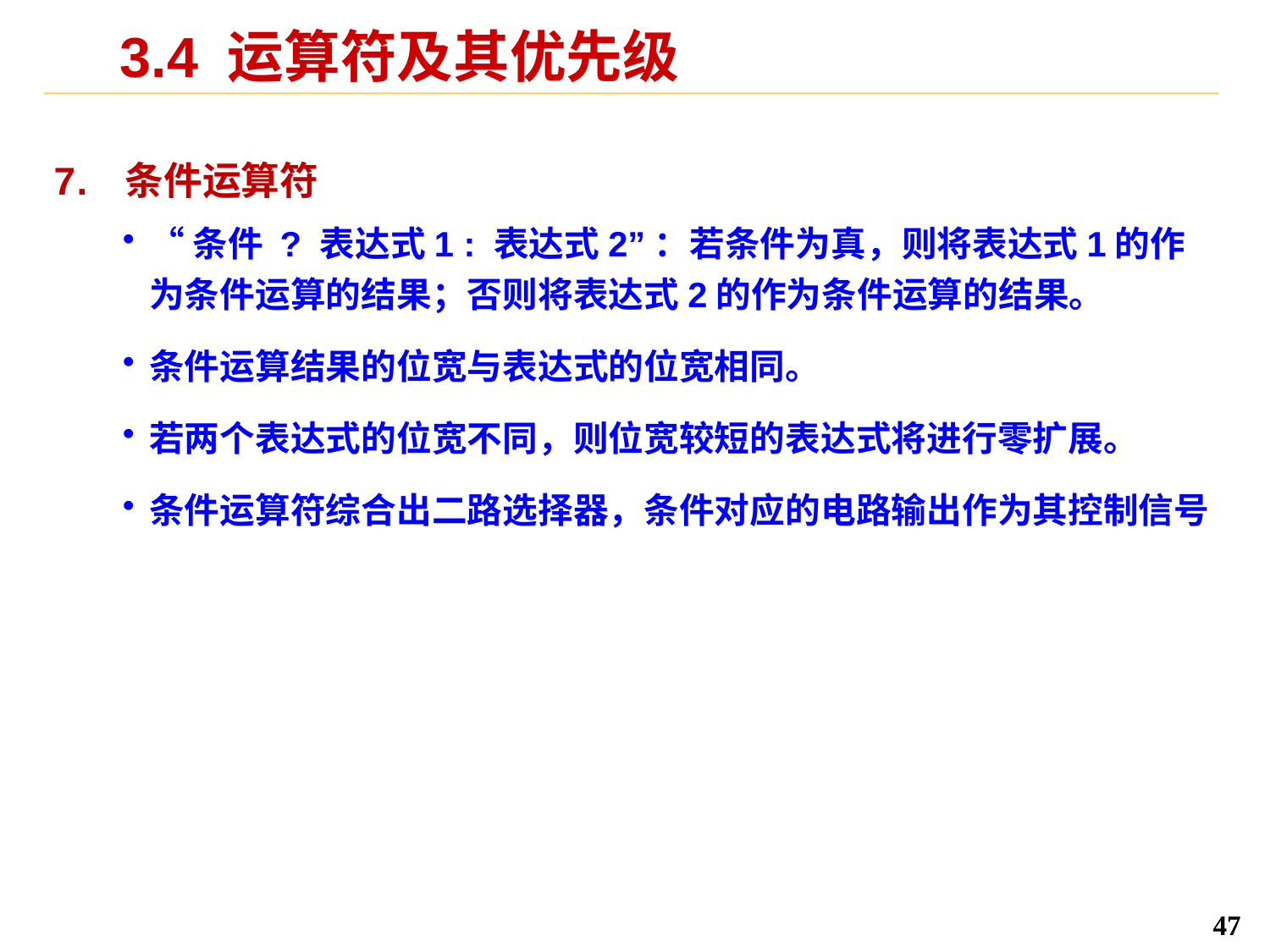

# 3.4 运算符及其优先级
条件运算符
“条件 ? 表达式1 : 表达式2”：若条件为真，则将表达式1的作为条件运算的结果；否则将表达式2的作为条件运算的结果。
条件运算结果的位宽与表达式的位宽相同。
若两个表达式的位宽不同，则位宽较短的表达式将进行零扩展。
条件运算符综合出二路选择器，条件对应的电路输出作为其控制信号
47